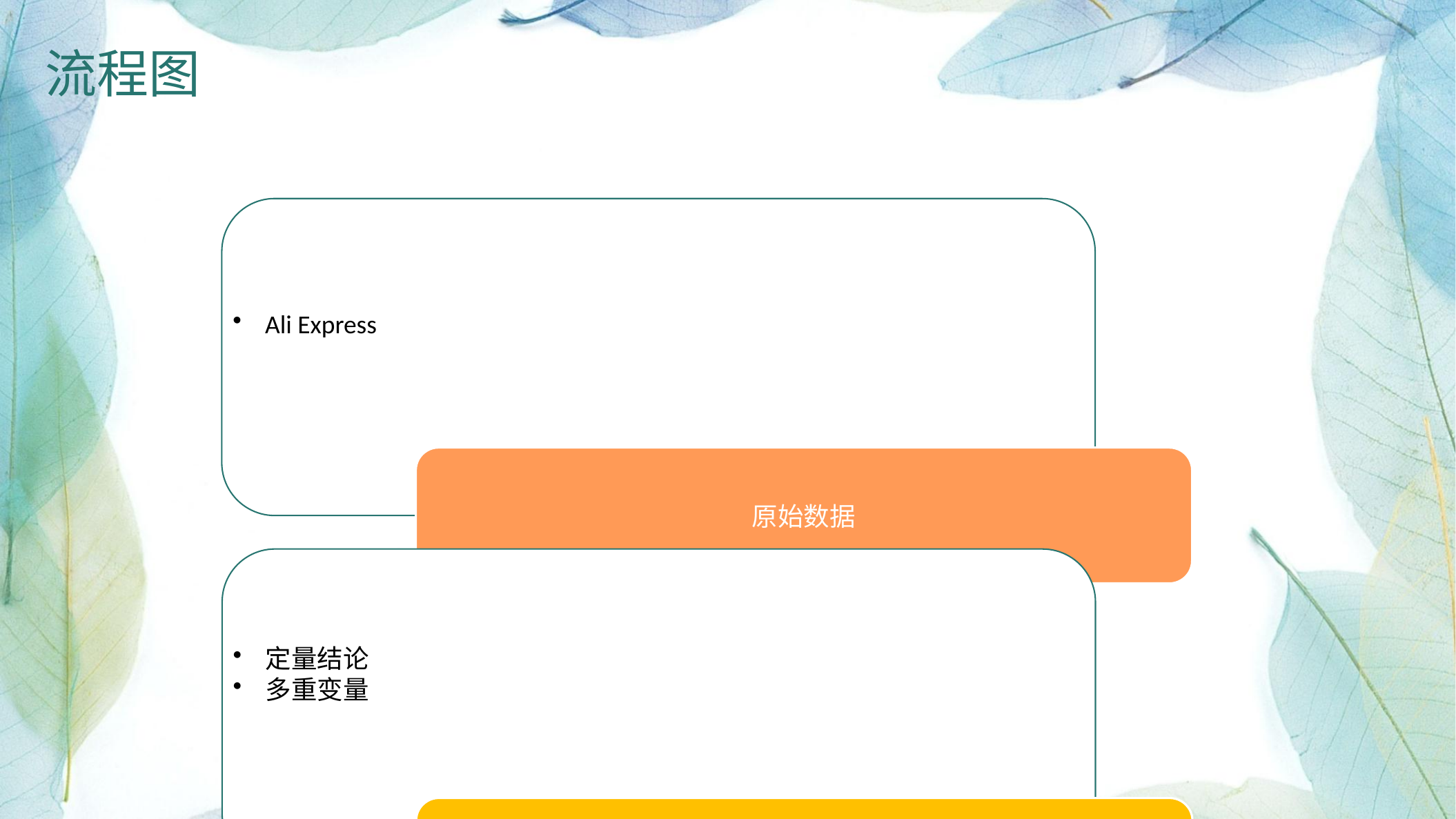

原始数据
Ali Express
流程图
定量结论
结论
多重变量